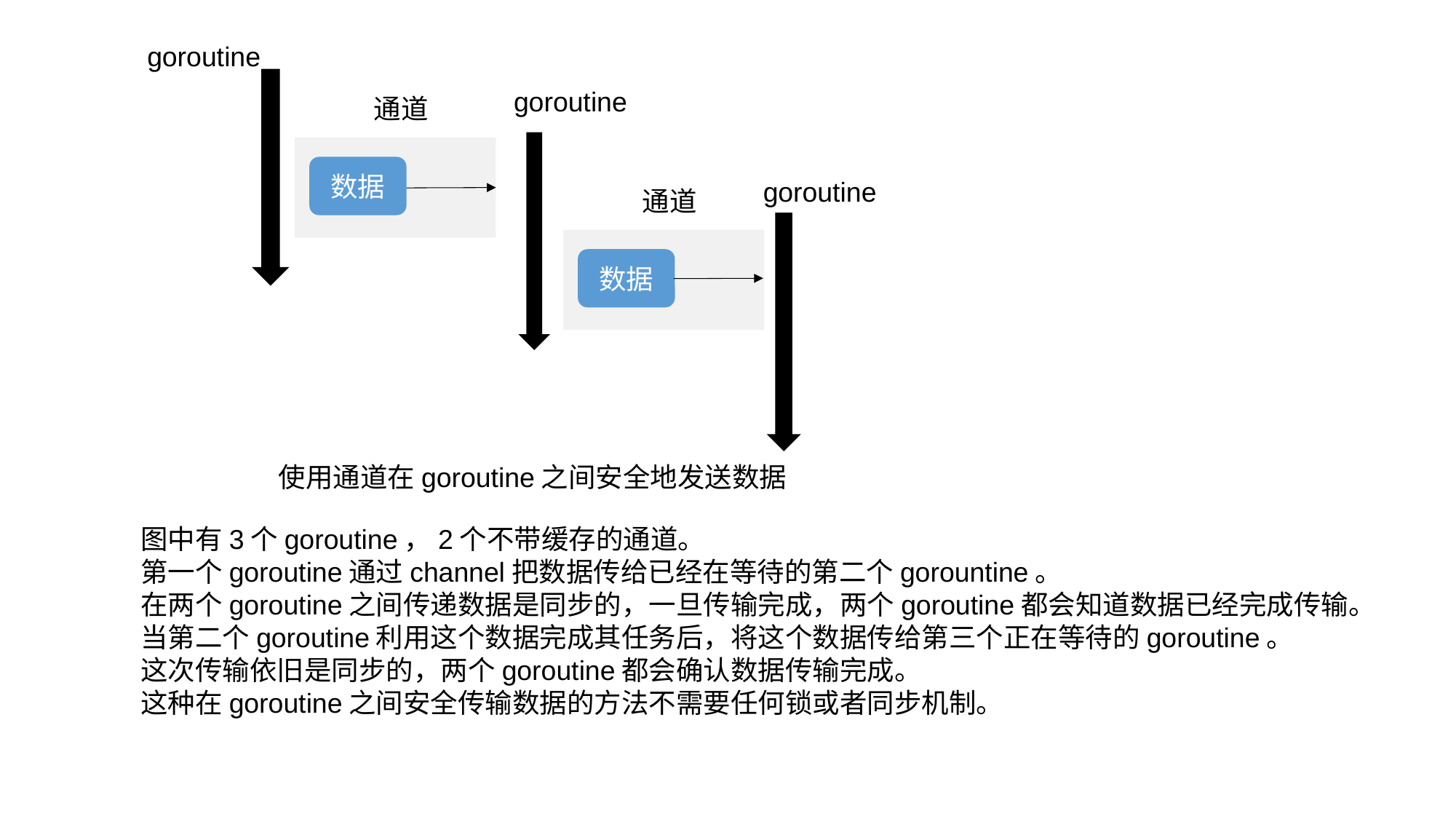

goroutine

goroutine
通道
数据

goroutine
通道
数据

使用通道在goroutine之间安全地发送数据
图中有3个goroutine，2个不带缓存的通道。
第一个goroutine通过channel把数据传给已经在等待的第二个gorountine。
在两个goroutine之间传递数据是同步的，一旦传输完成，两个goroutine都会知道数据已经完成传输。
当第二个goroutine利用这个数据完成其任务后，将这个数据传给第三个正在等待的goroutine。
这次传输依旧是同步的，两个goroutine都会确认数据传输完成。
这种在goroutine之间安全传输数据的方法不需要任何锁或者同步机制。